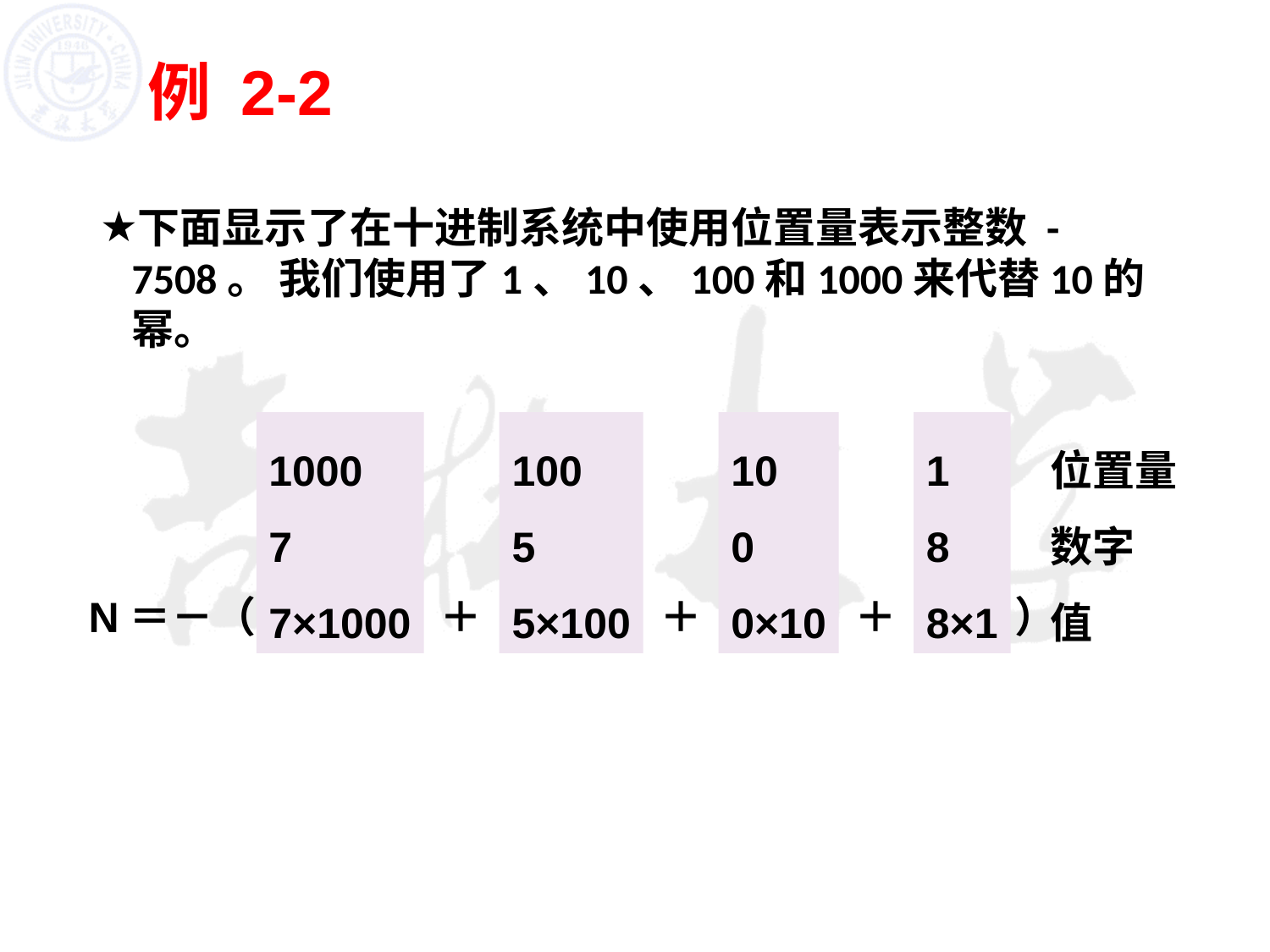

# 例 2-2
下面显示了在十进制系统中使用位置量表示整数 -7508。 我们使用了1、10、100和1000来代替10的幂。

1000
7
7×1000
100
5
5×100
10
0
0×10
1
8
8×1
位置量
数字
值
＋
）
N＝－（
＋
＋